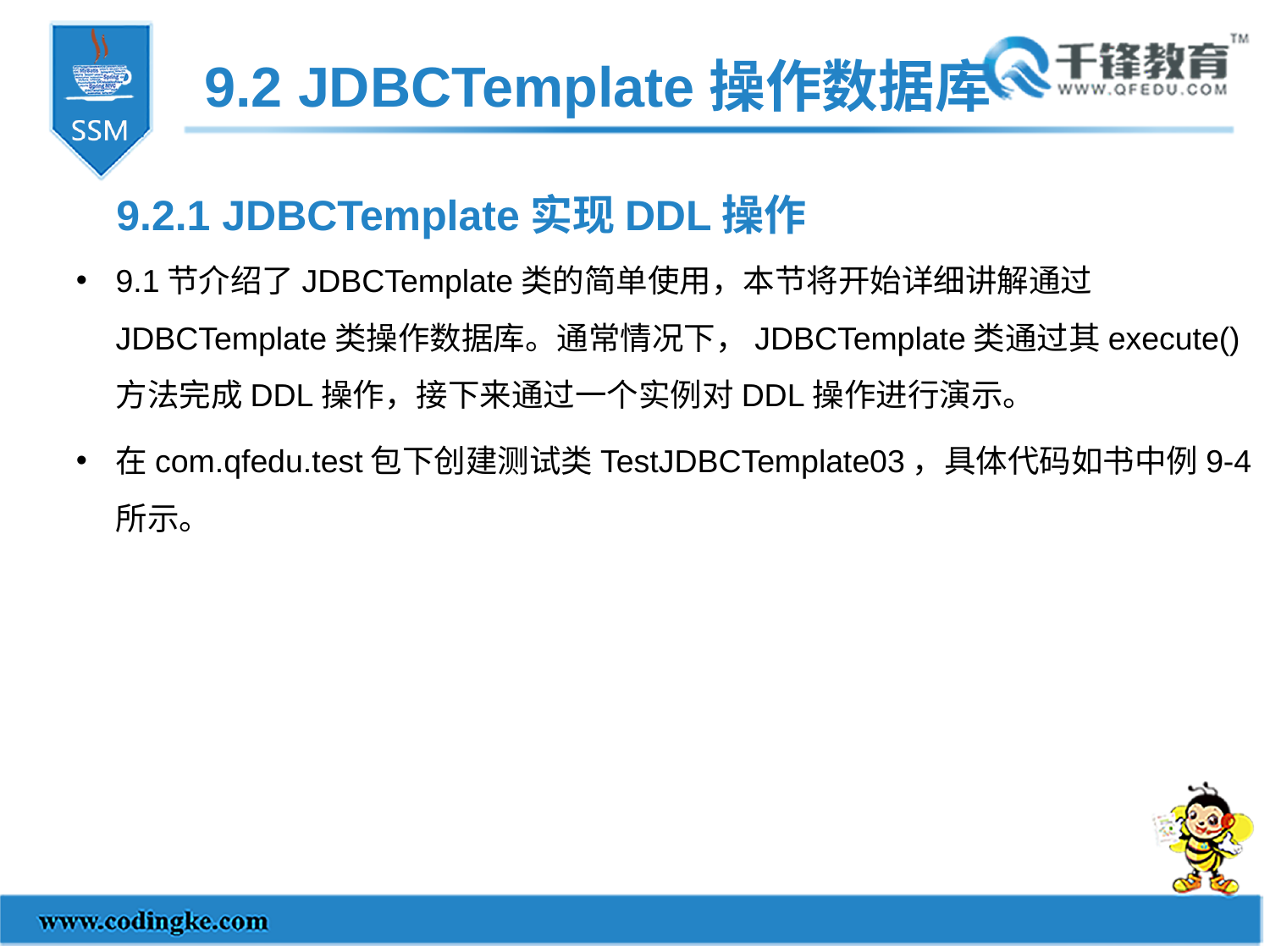

9.2 JDBCTemplate操作数据库
9.2.1 JDBCTemplate实现DDL操作
9.1节介绍了JDBCTemplate类的简单使用，本节将开始详细讲解通过JDBCTemplate类操作数据库。通常情况下，JDBCTemplate类通过其execute()方法完成DDL操作，接下来通过一个实例对DDL操作进行演示。
在com.qfedu.test包下创建测试类TestJDBCTemplate03，具体代码如书中例9-4所示。